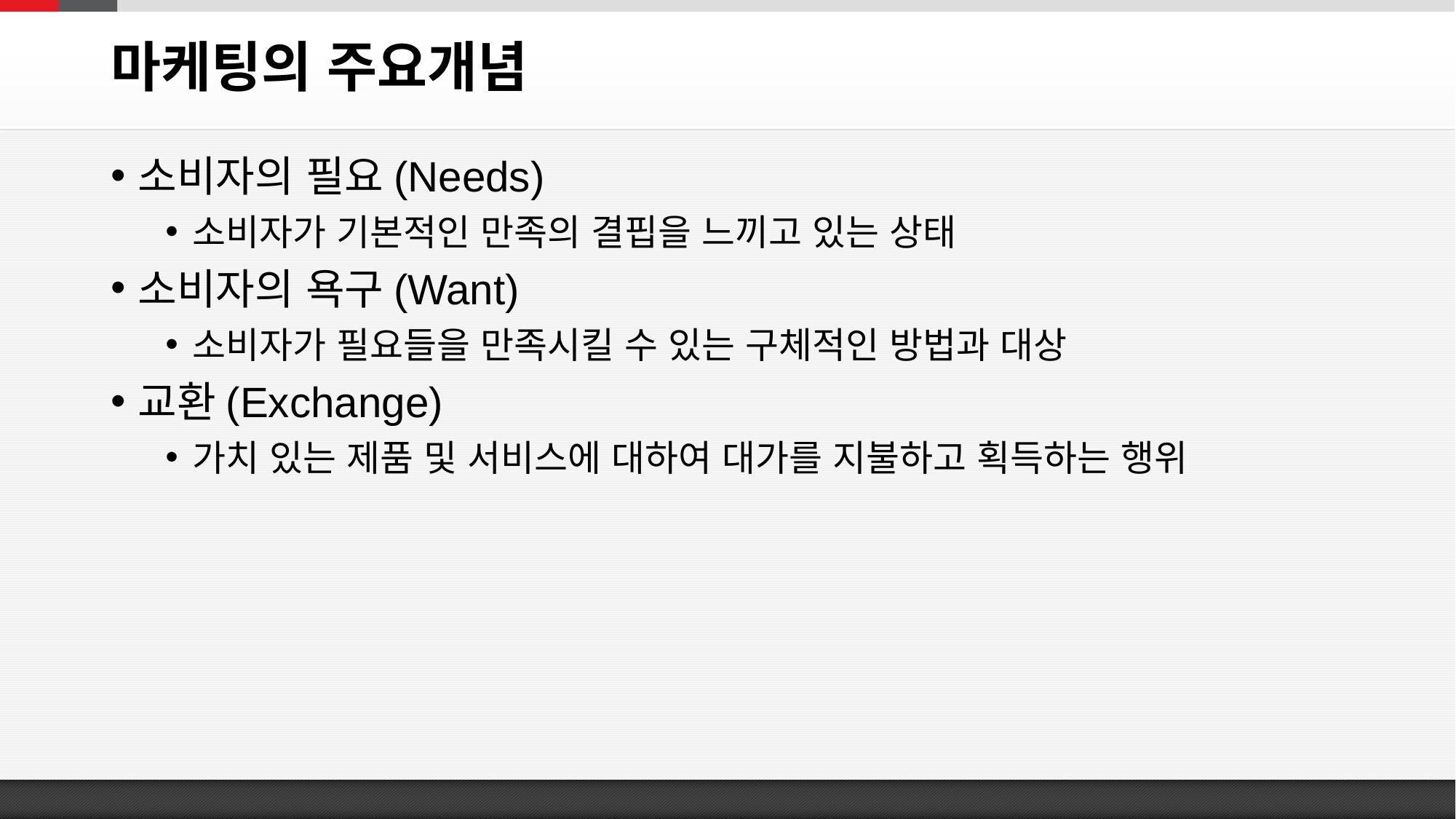

# 마케팅의 주요개념
소비자의 필요(Needs)
소비자가 기본적인 만족의 결핍을 느끼고 있는 상태
소비자의 욕구(Want)
소비자가 필요들을 만족시킬 수 있는 구체적인 방법과 대상
교환(Exchange)
가치 있는 제품 및 서비스에 대하여 대가를 지불하고 획득하는 행위